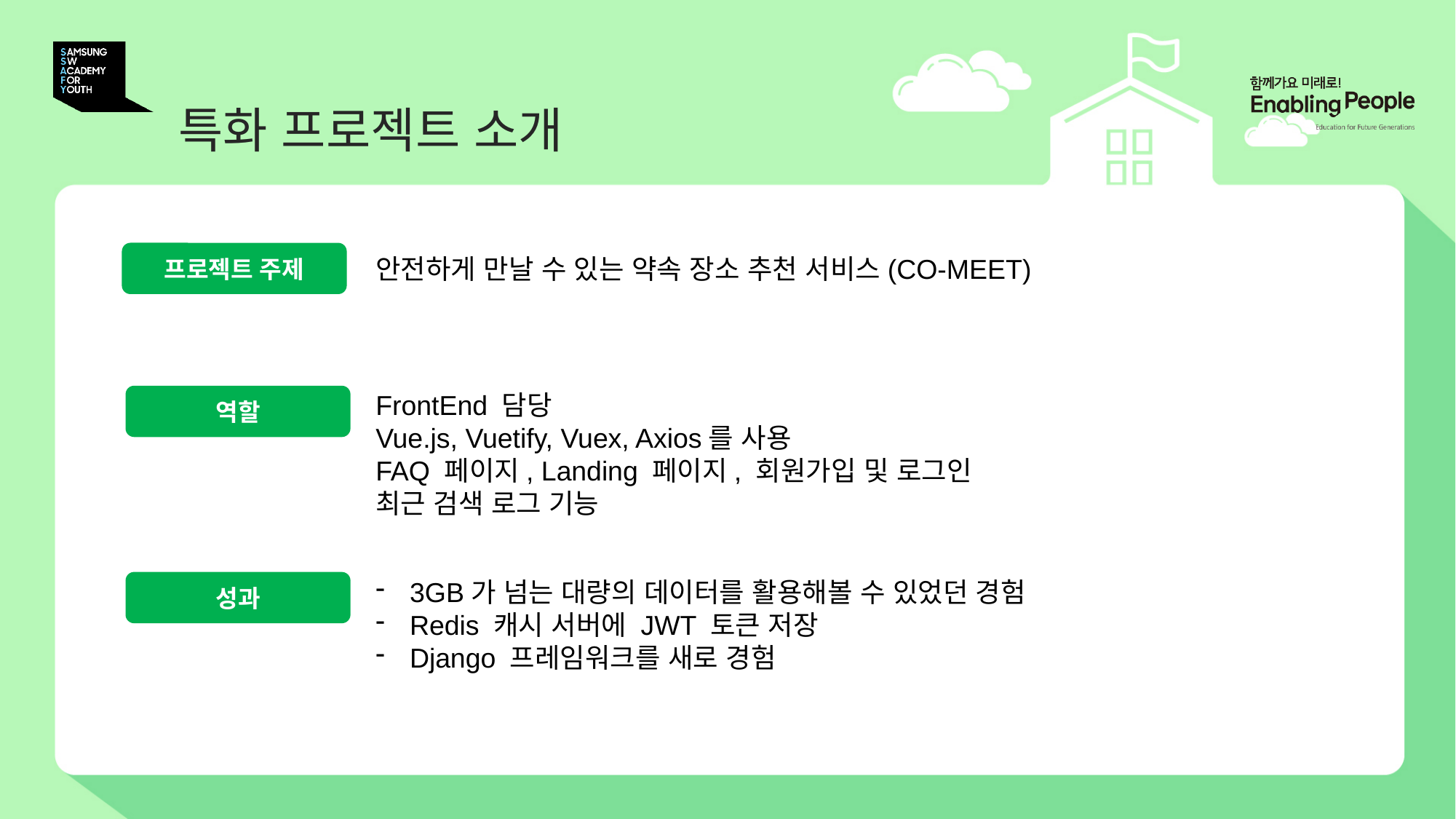

# 특화 프로젝트 소개
프로젝트 주제
안전하게 만날 수 있는 약속 장소 추천 서비스(CO-MEET)
FrontEnd 담당
Vue.js, Vuetify, Vuex, Axios를 사용
FAQ 페이지, Landing 페이지, 회원가입 및 로그인
최근 검색 로그 기능
역할
3GB가 넘는 대량의 데이터를 활용해볼 수 있었던 경험
Redis 캐시 서버에 JWT 토큰 저장
Django 프레임워크를 새로 경험
성과